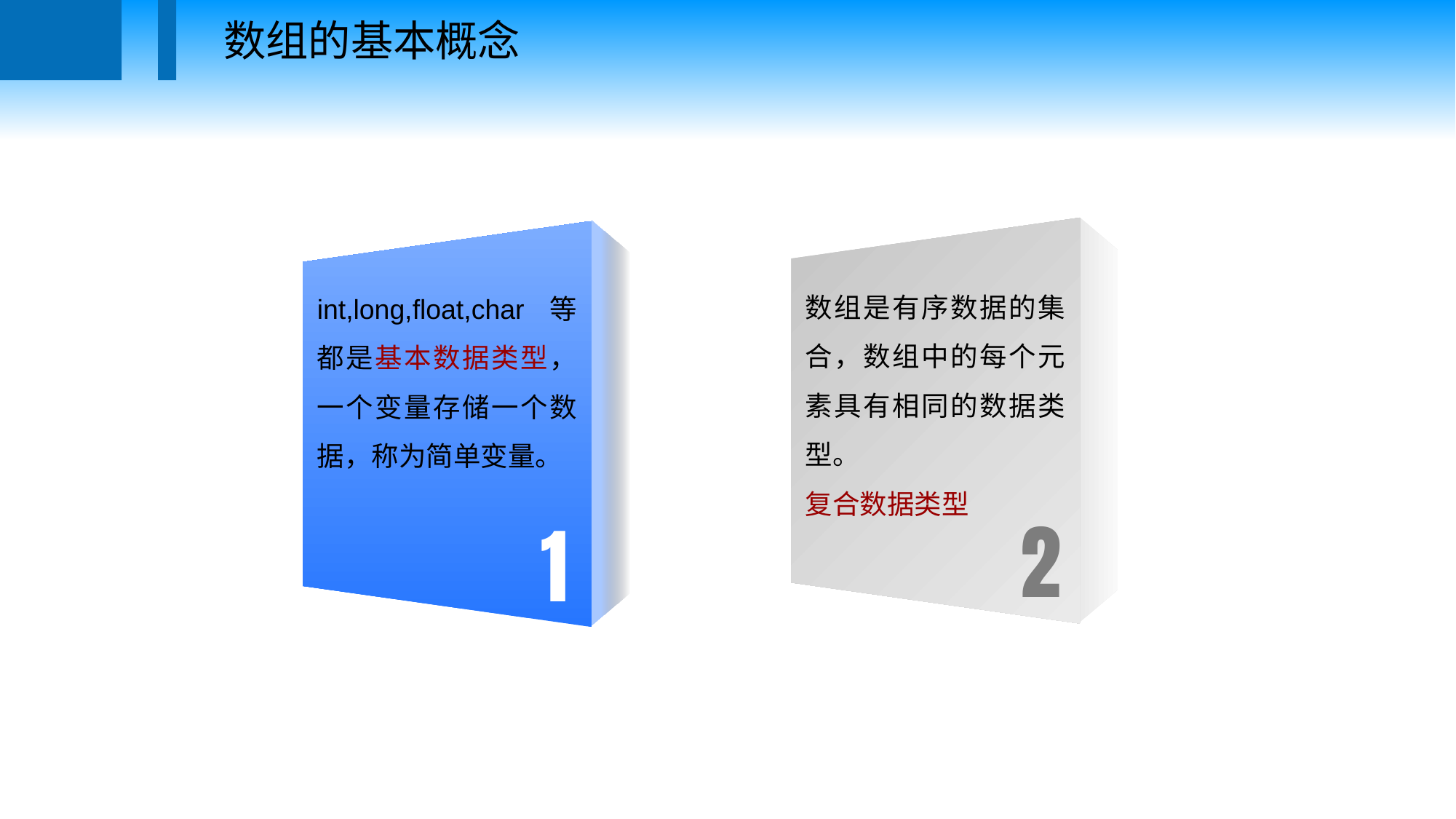

数组的基本概念

2
数组是有序数据的集合，数组中的每个元素具有相同的数据类型。
复合数据类型

1
int,long,float,char等都是基本数据类型，一个变量存储一个数据，称为简单变量。